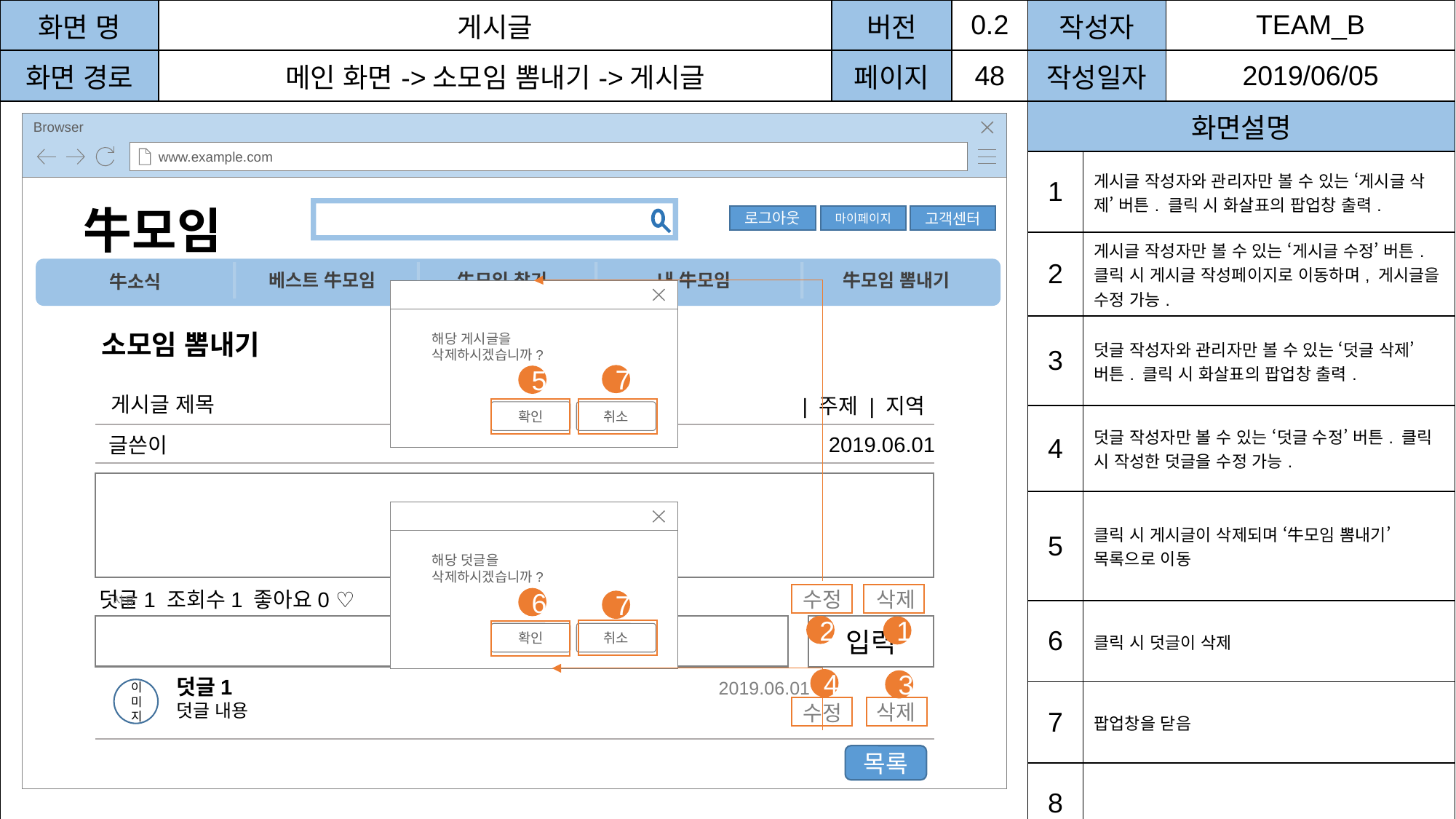

| 화면 명 | 게시글 | 버전 | 0.2 | 작성자 |  | TEAM\_B |
| --- | --- | --- | --- | --- | --- | --- |
| 화면 경로 | 메인 화면->소모임 뽐내기->게시글 | 페이지 | 48 | 작성일자 |  | 2019/06/05 |
|  |  |  |  | 화면설명 |  |  |
|  |  |  |  | 1 | 게시글 작성자와 관리자만 볼 수 있는 ‘게시글 삭제’ 버튼. 클릭 시 화살표의 팝업창 출력. |  |
|  |  |  |  | 2 | 게시글 작성자만 볼 수 있는 ‘게시글 수정’ 버튼. 클릭 시 게시글 작성페이지로 이동하며, 게시글을 수정 가능. |  |
|  |  |  |  | 3 | 덧글 작성자와 관리자만 볼 수 있는 ‘덧글 삭제’ 버튼. 클릭 시 화살표의 팝업창 출력. |  |
|  |  |  |  | 4 | 덧글 작성자만 볼 수 있는 ‘덧글 수정’ 버튼. 클릭 시 작성한 덧글을 수정 가능. |  |
|  |  |  |  | 5 | 클릭 시 게시글이 삭제되며 ‘牛모임 뽐내기’목록으로 이동 |  |
|  |  |  |  | 6 | 클릭 시 덧글이 삭제 |  |
|  |  |  |  | 7 | 팝업창을 닫음 |  |
|  |  |  |  | 8 |  |  |
Browser

www.example.com

牛모임

로그아웃
마이페이지
고객센터

베스트 牛모임
牛모임 찾기
내 牛모임
牛모임 뽐내기
牛소식

해당 게시글을 삭제하시겠습니까?

확인
취소
소모임 뽐내기
7
5
게시글 제목
| 주제 | 지역

2019.06.01
글쓴이
내용

해당 덧글을 삭제하시겠습니까?

확인
취소
덧글1 조회수1 좋아요0 ♡
수정
삭제

사유
6
7
2

입력
1

덧글1                                                                                 2019.06.01
덧글 내용

4
3
이미지
삭제
수정

목록